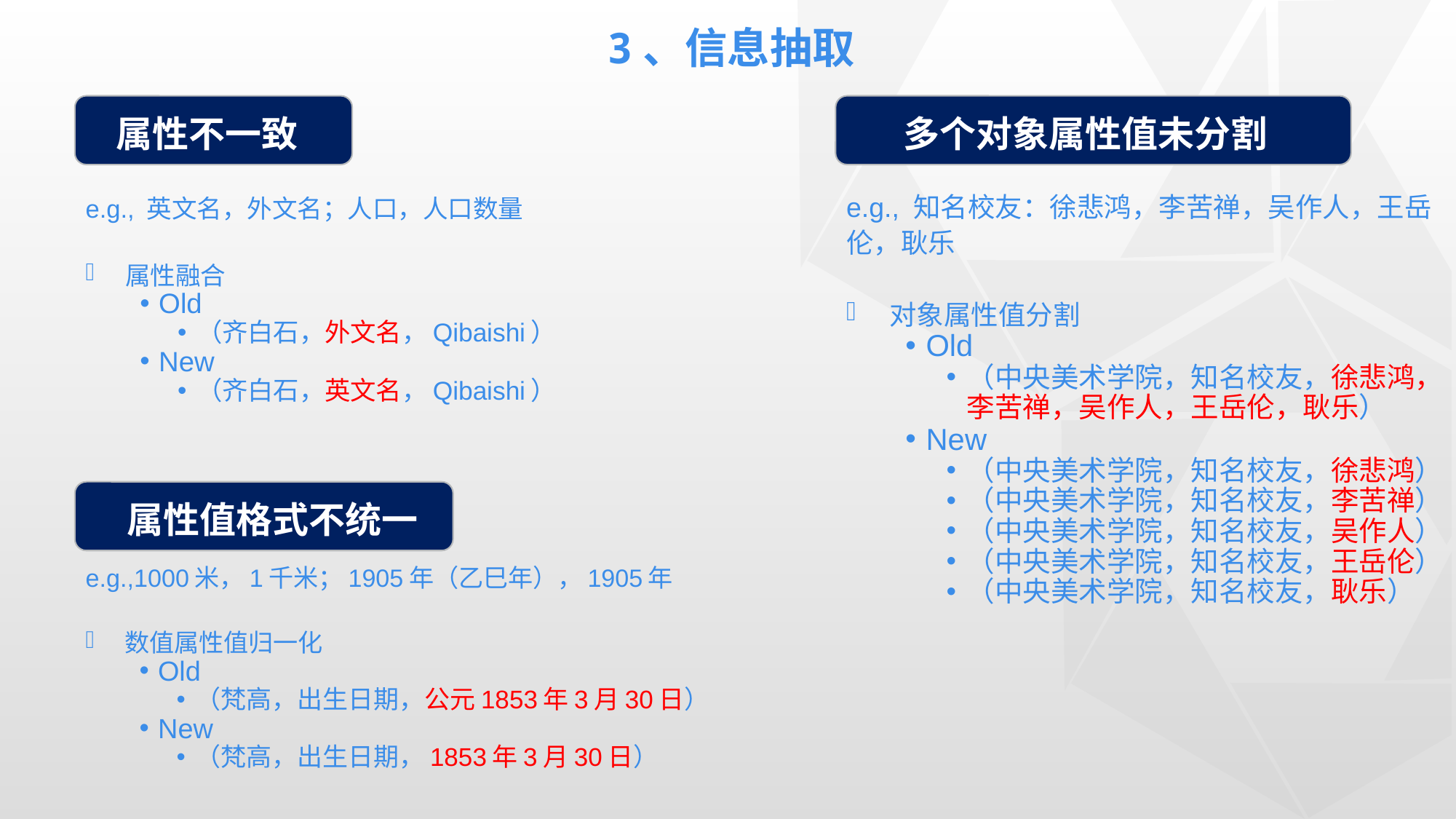

# 3、信息抽取
属性不一致

多个对象属性值未分割

e.g., 知名校友：徐悲鸿，李苦禅，吴作人，王岳伦，耿乐

对象属性值分割
Old
（中央美术学院，知名校友，徐悲鸿，李苦禅，吴作人，王岳伦，耿乐）
New
（中央美术学院，知名校友，徐悲鸿）
（中央美术学院，知名校友，李苦禅）
（中央美术学院，知名校友，吴作人）
（中央美术学院，知名校友，王岳伦）
（中央美术学院，知名校友，耿乐）

e.g., 英文名，外文名；人口，人口数量

属性融合
Old
（齐白石，外文名，Qibaishi）
New
（齐白石，英文名，Qibaishi）
属性值格式不统一

e.g.,1000米，1千米；1905年（乙巳年），1905年

数值属性值归一化
Old
（梵高，出生日期，公元1853年3月30日）
New
（梵高，出生日期，1853年3月30日）